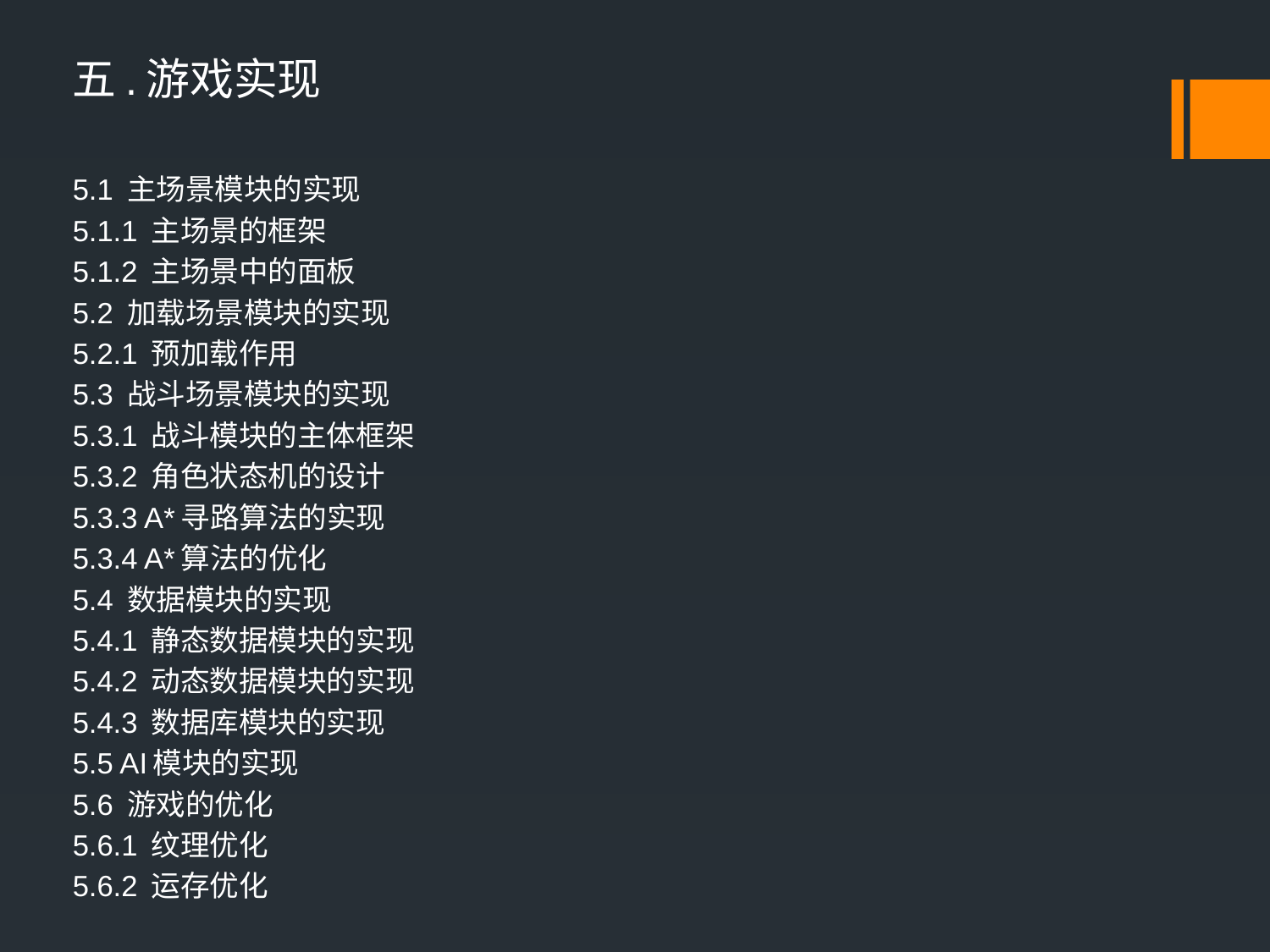

五.游戏实现

5.1 主场景模块的实现
5.1.1 主场景的框架
5.1.2 主场景中的面板
5.2 加载场景模块的实现
5.2.1 预加载作用
5.3 战斗场景模块的实现
5.3.1 战斗模块的主体框架
5.3.2 角色状态机的设计
5.3.3 A*寻路算法的实现
5.3.4 A*算法的优化
5.4 数据模块的实现
5.4.1 静态数据模块的实现
5.4.2 动态数据模块的实现
5.4.3 数据库模块的实现
5.5 AI模块的实现
5.6 游戏的优化
5.6.1 纹理优化
5.6.2 运存优化